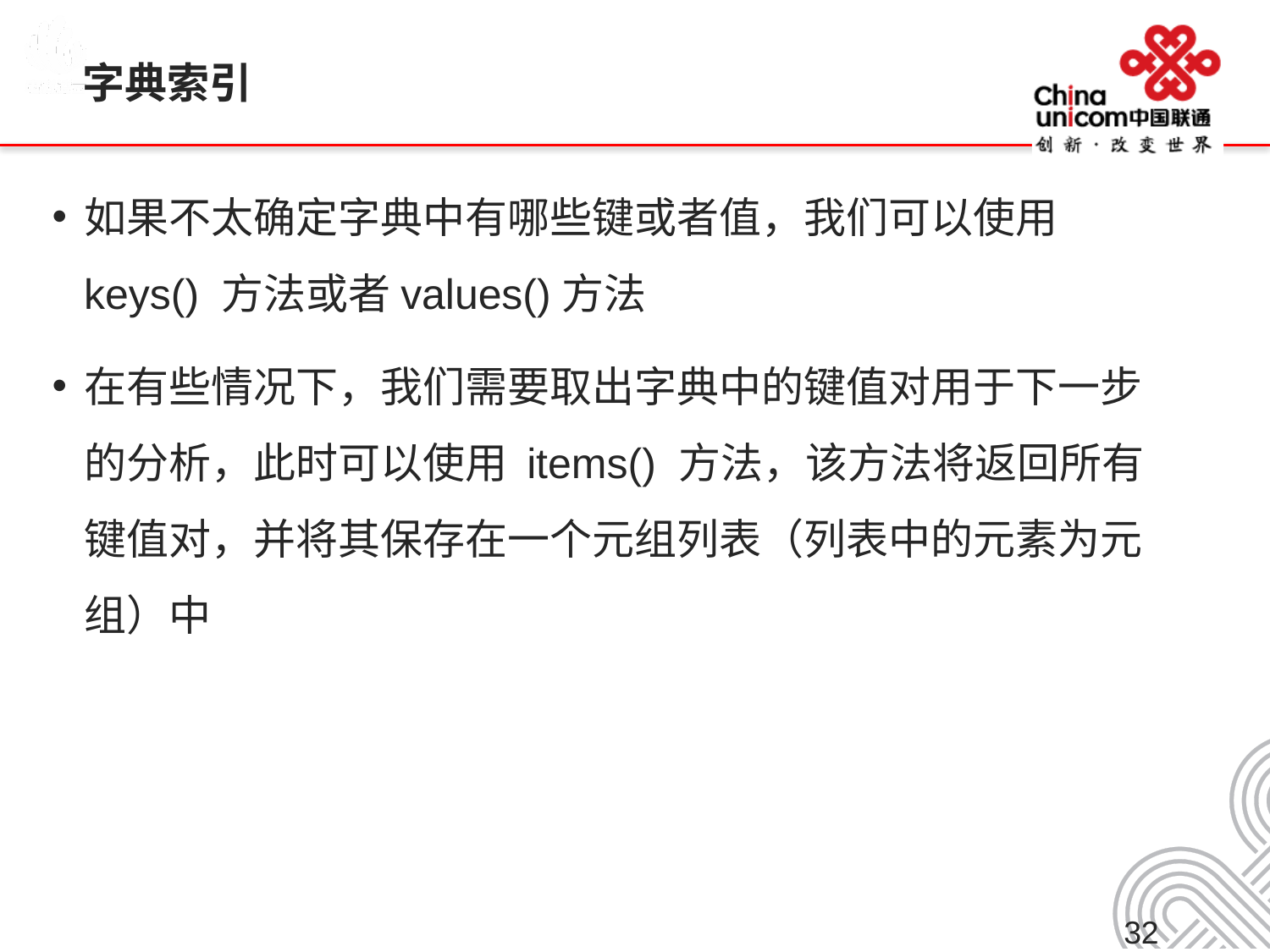

# 字典索引
如果不太确定字典中有哪些键或者值，我们可以使用 keys() 方法或者values()方法
在有些情况下，我们需要取出字典中的键值对用于下一步的分析，此时可以使用 items() 方法，该方法将返回所有键值对，并将其保存在一个元组列表（列表中的元素为元组）中